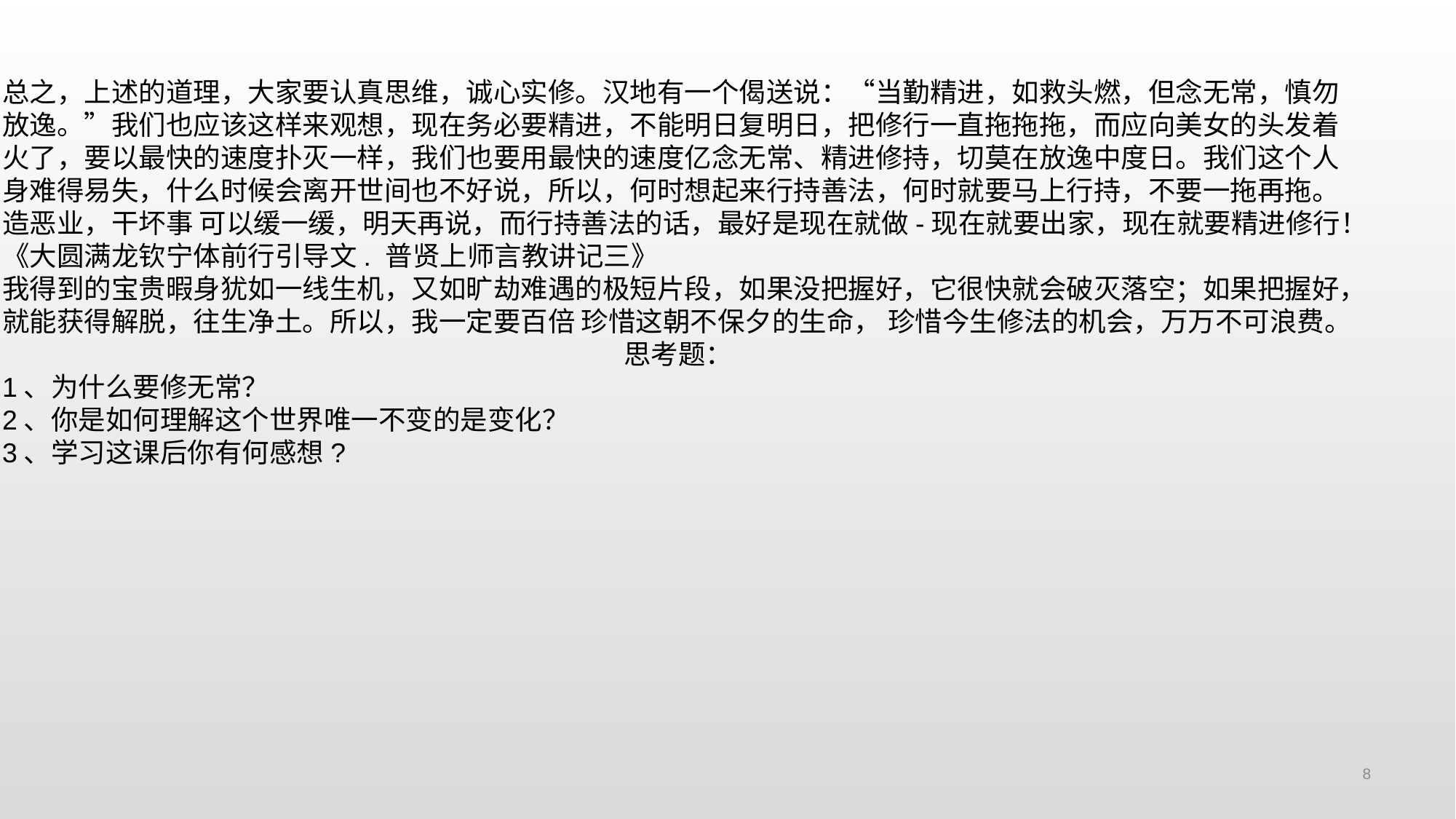

总之，上述的道理，大家要认真思维，诚心实修。汉地有一个偈送说：“当勤精进，如救头燃，但念无常，慎勿放逸。”我们也应该这样来观想，现在务必要精进，不能明日复明日，把修行一直拖拖拖，而应向美女的头发着火了，要以最快的速度扑灭一样，我们也要用最快的速度亿念无常、精进修持，切莫在放逸中度日。我们这个人身难得易失，什么时候会离开世间也不好说，所以，何时想起来行持善法，何时就要马上行持，不要一拖再拖。造恶业，干坏事 可以缓一缓，明天再说，而行持善法的话，最好是现在就做-现在就要出家，现在就要精进修行！
《大圆满龙钦宁体前行引导文. 普贤上师言教讲记三》
我得到的宝贵暇身犹如一线生机，又如旷劫难遇的极短片段，如果没把握好，它很快就会破灭落空；如果把握好，就能获得解脱，往生净土。所以，我一定要百倍 珍惜这朝不保夕的生命， 珍惜今生修法的机会，万万不可浪费。
思考题：
1、为什么要修无常？
2、你是如何理解这个世界唯一不变的是变化？
3、学习这课后你有何感想?

8